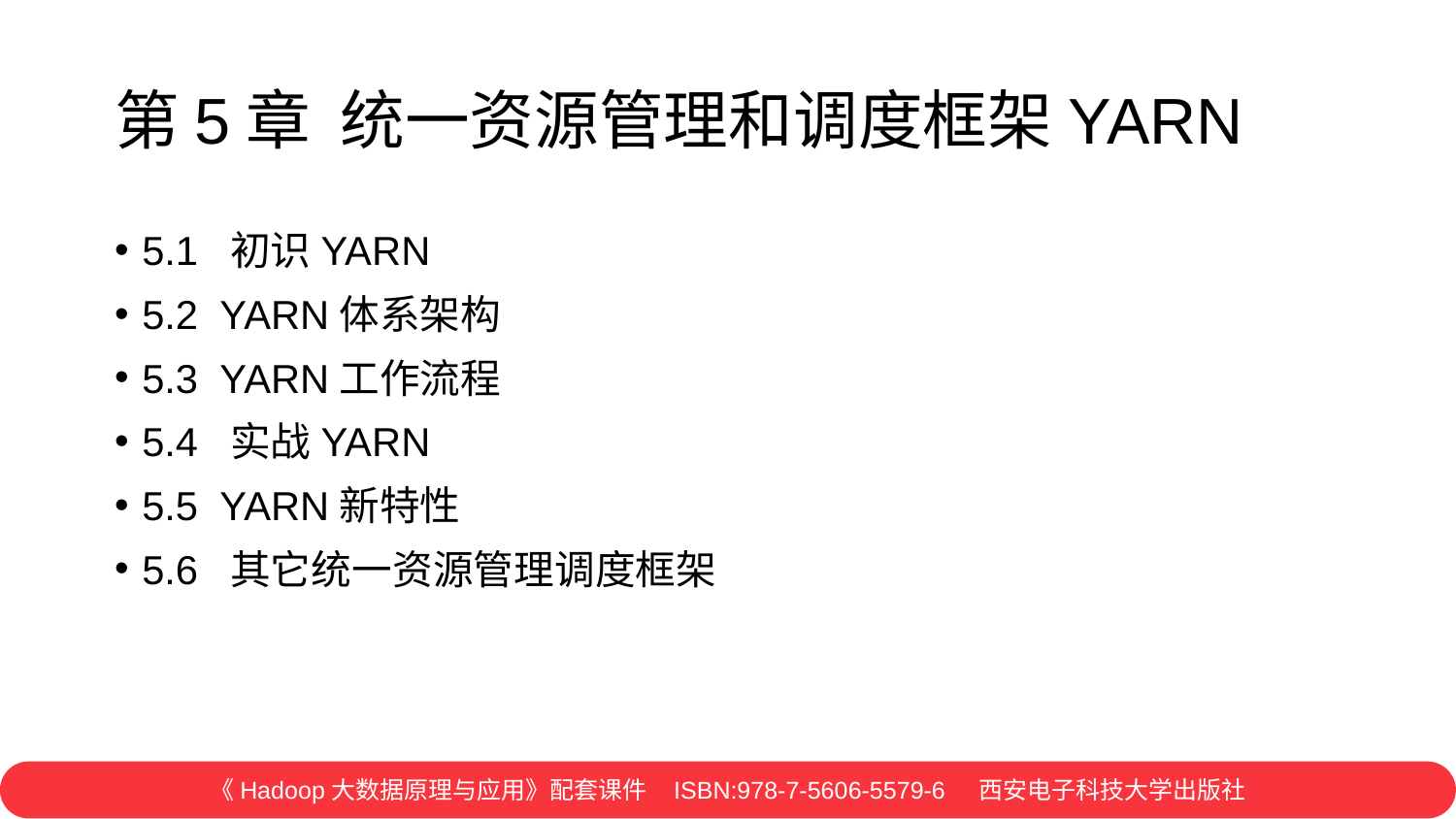

# 第5章  统一资源管理和调度框架YARN
5.1  初识YARN
5.2  YARN体系架构
5.3  YARN工作流程
5.4  实战YARN
5.5  YARN新特性
5.6  其它统一资源管理调度框架